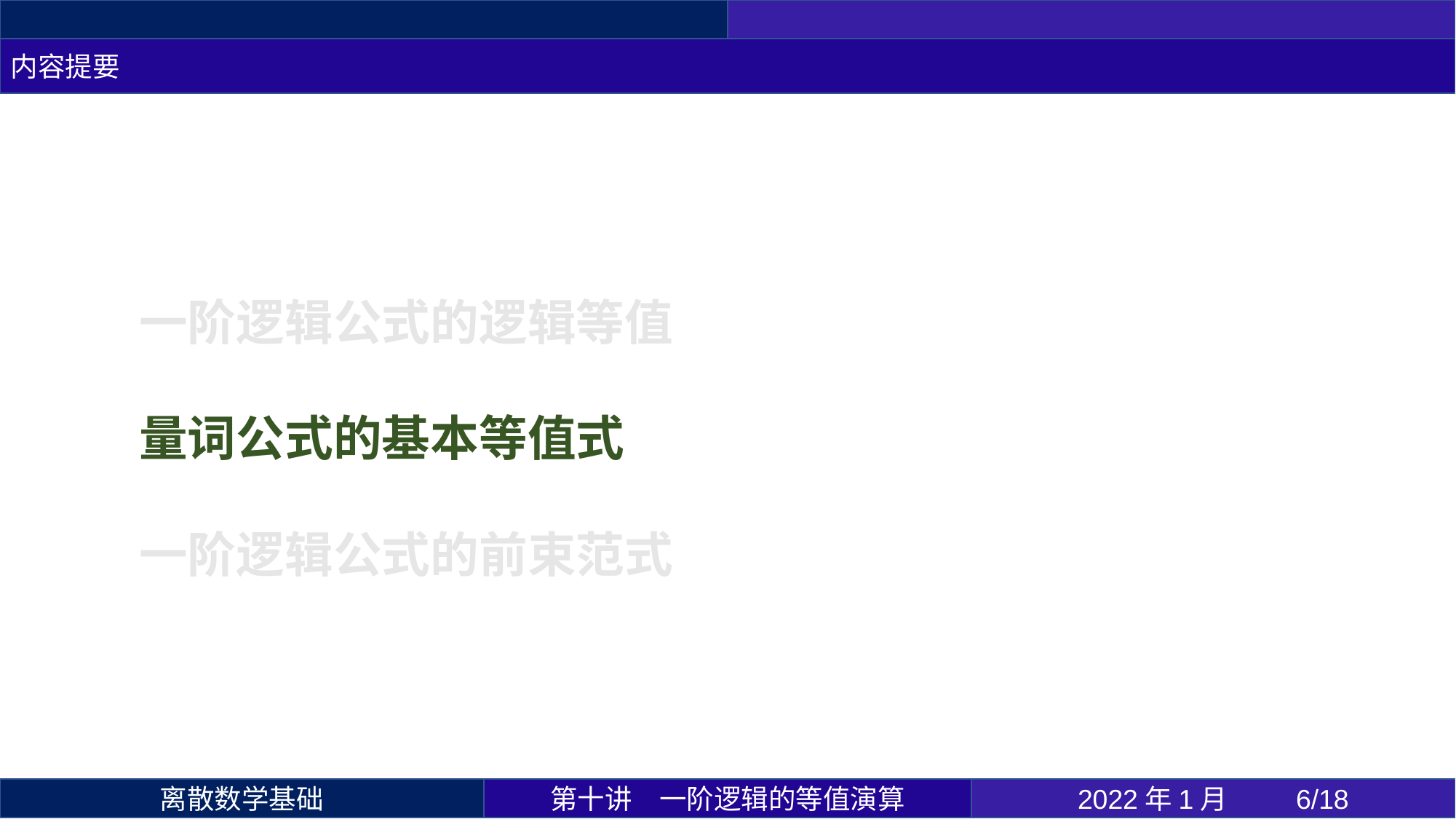

内容提要
一阶逻辑公式的逻辑等值量词公式的基本等值式
一阶逻辑公式的前束范式
第十讲	一阶逻辑的等值演算
2022年1月 	6/18
离散数学基础